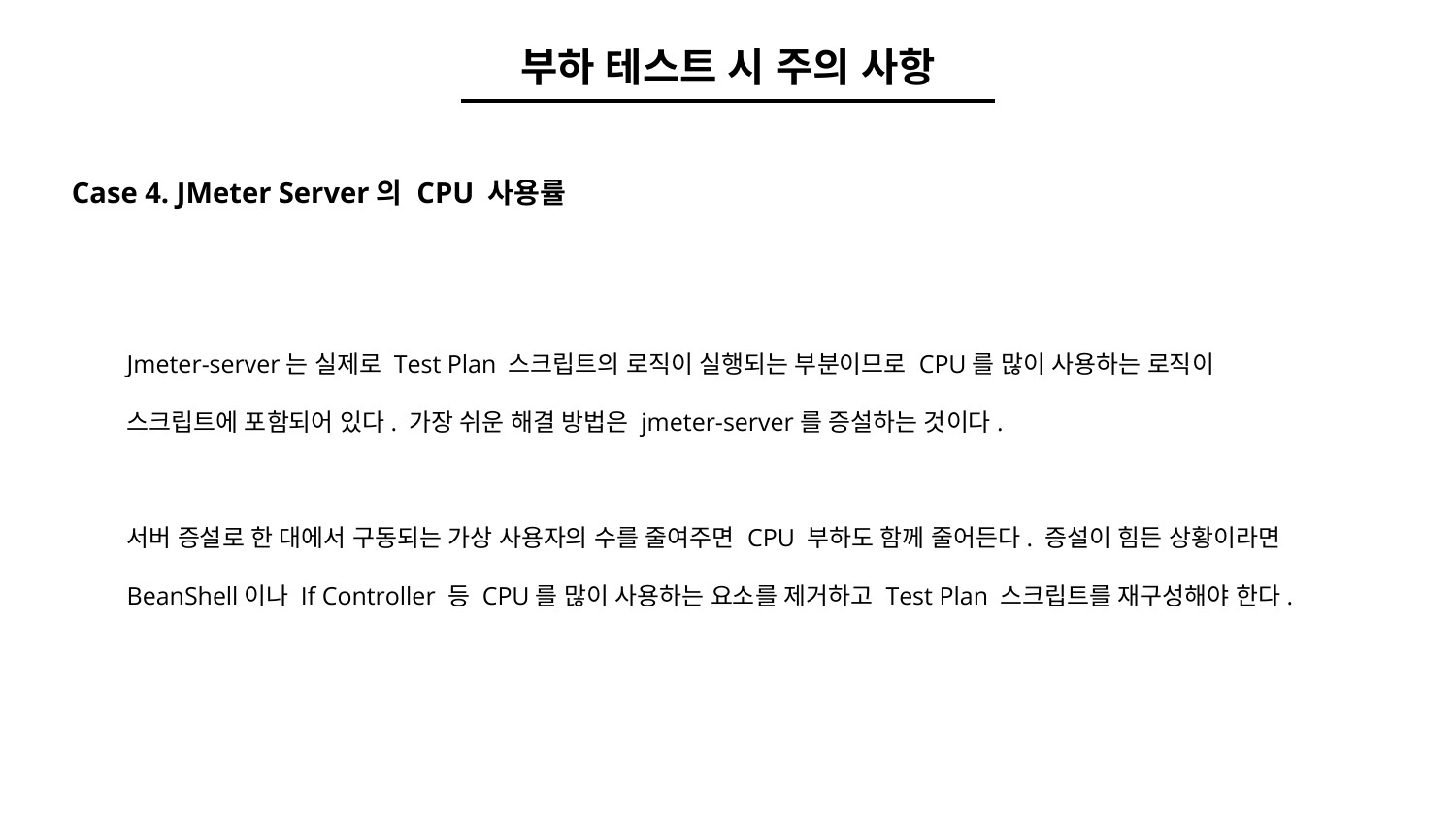

부하 테스트 시 주의 사항
Case 4. JMeter Server의 CPU 사용률

Jmeter-server는 실제로 Test Plan 스크립트의 로직이 실행되는 부분이므로 CPU를 많이 사용하는 로직이 스크립트에 포함되어 있다. 가장 쉬운 해결 방법은 jmeter-server를 증설하는 것이다.

서버 증설로 한 대에서 구동되는 가상 사용자의 수를 줄여주면 CPU 부하도 함께 줄어든다. 증설이 힘든 상황이라면 BeanShell이나 If Controller 등 CPU를 많이 사용하는 요소를 제거하고 Test Plan 스크립트를 재구성해야 한다.